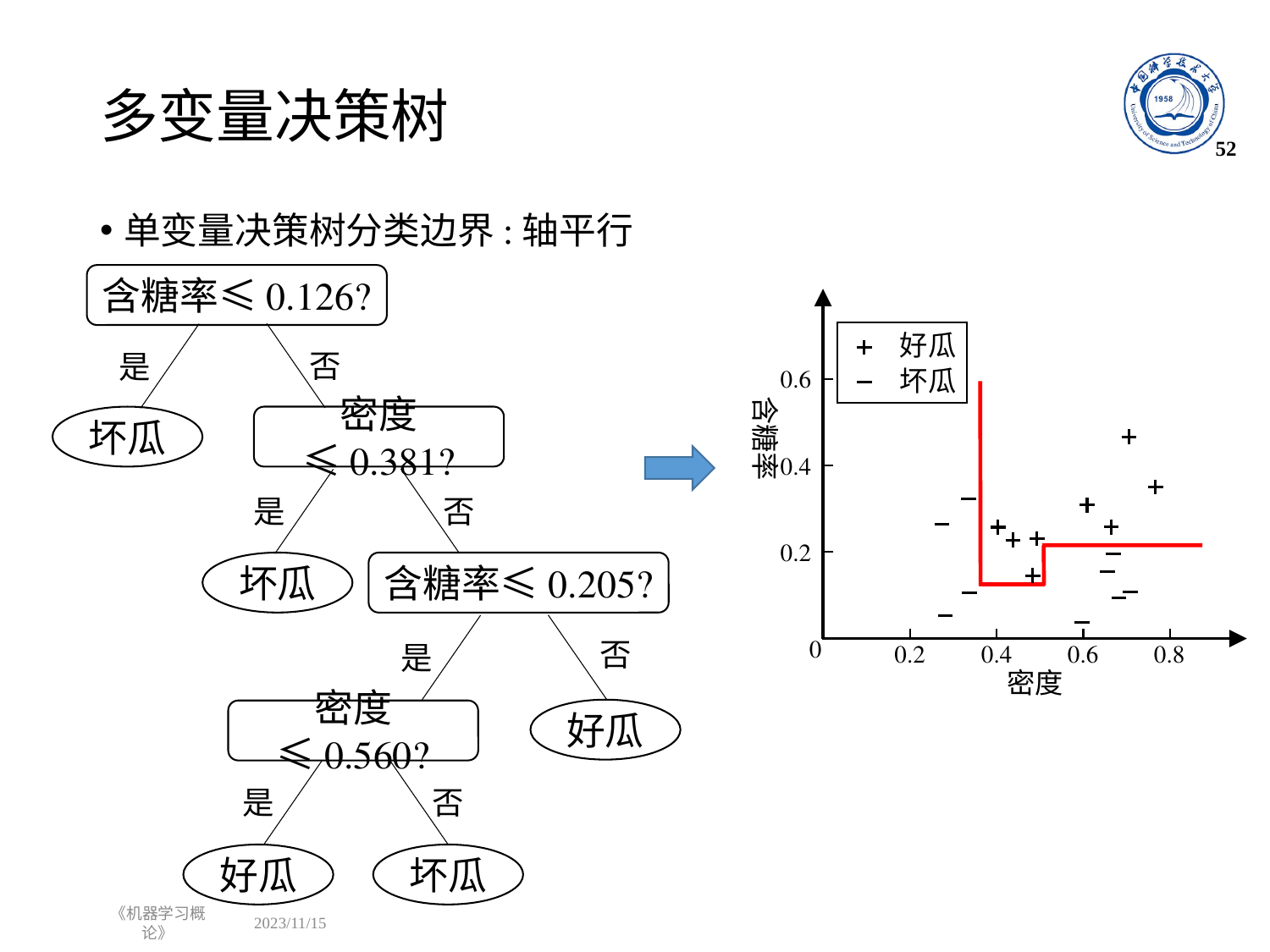

# 多变量决策树
52
单变量决策树分类边界:轴平行

含糖率≤0.126?
好瓜

坏瓜
0.6
含糖率
0.4
0.2
0
0.2
0.4
0.6
0.8
密度
否
是
坏瓜
密度≤0.381?

否
是
坏瓜
含糖率≤0.205?
否
是
好瓜
密度≤0.560?
否
是
好瓜
坏瓜
《机器学习概论》
2023/11/15